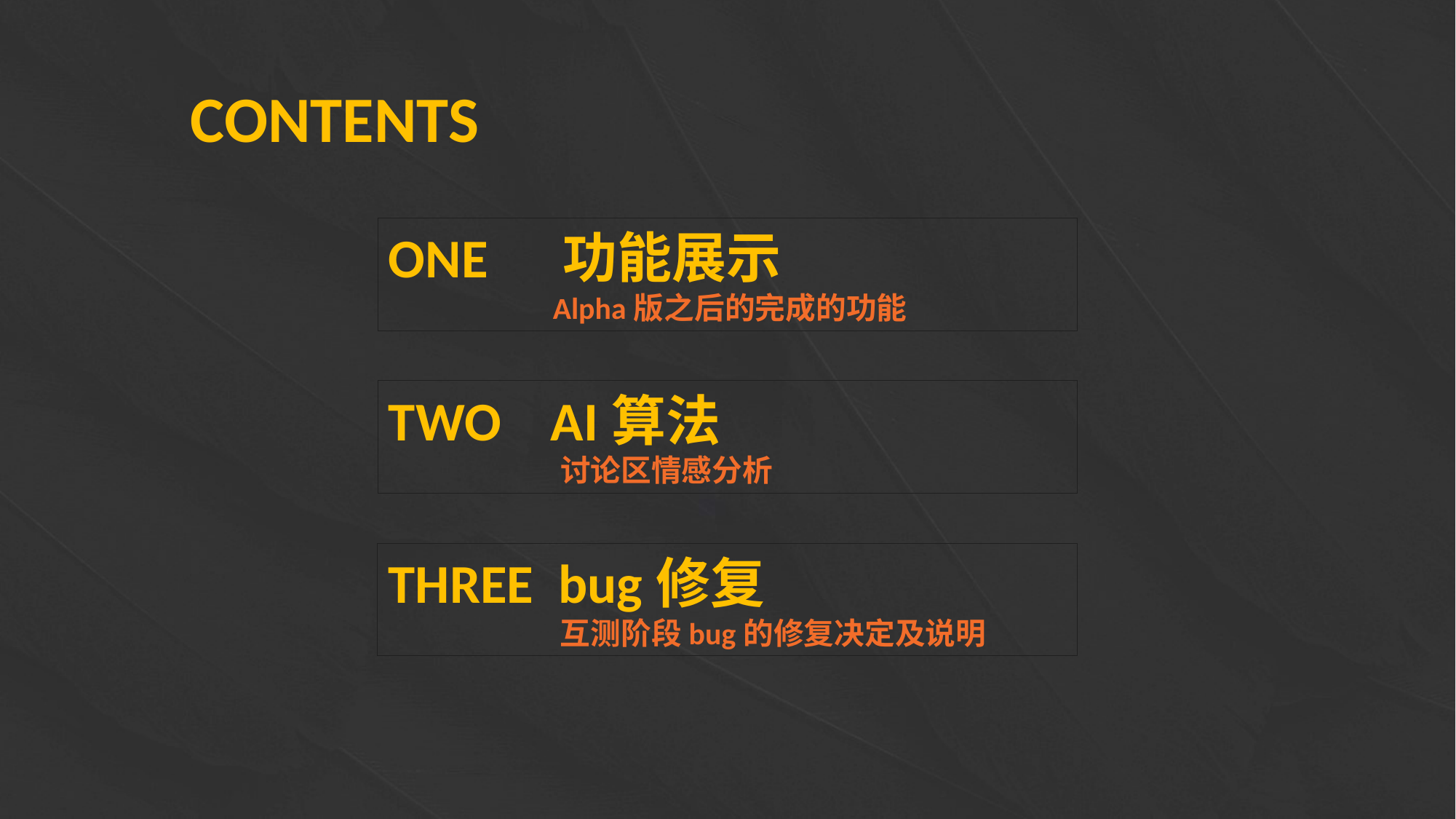

CONTENTS

ONE     功能展示
	        Alpha版之后的完成的功能
TWO    AI算法
	        讨论区情感分析
THREE  bug修复
	        互测阶段bug的修复决定及说明